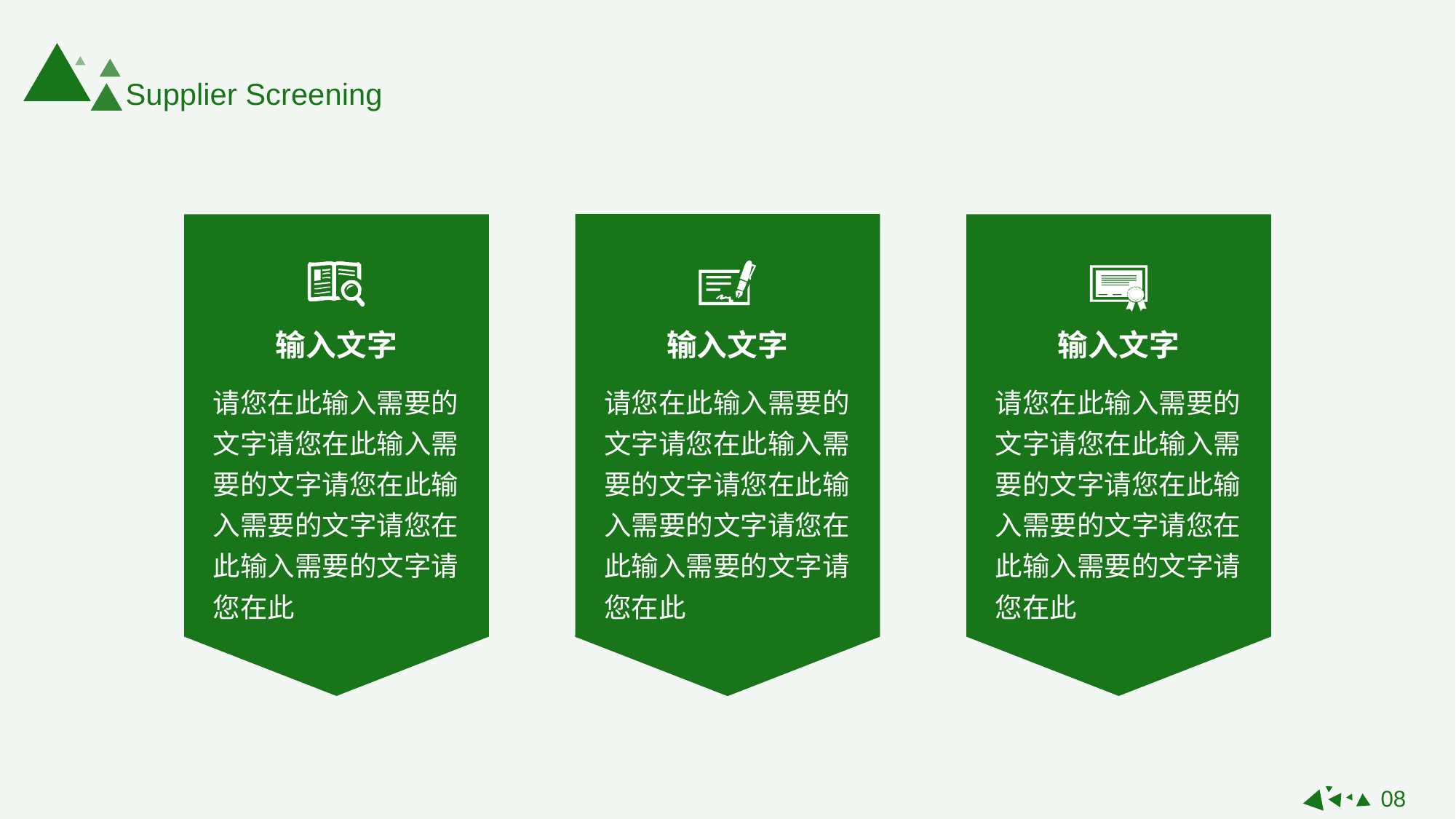

Supplier Screening

输入文字
输入文字
输入文字
请您在此输入需要的文字请您在此输入需要的文字请您在此输入需要的文字请您在此输入需要的文字请您在此
请您在此输入需要的文字请您在此输入需要的文字请您在此输入需要的文字请您在此输入需要的文字请您在此
请您在此输入需要的文字请您在此输入需要的文字请您在此输入需要的文字请您在此输入需要的文字请您在此
08